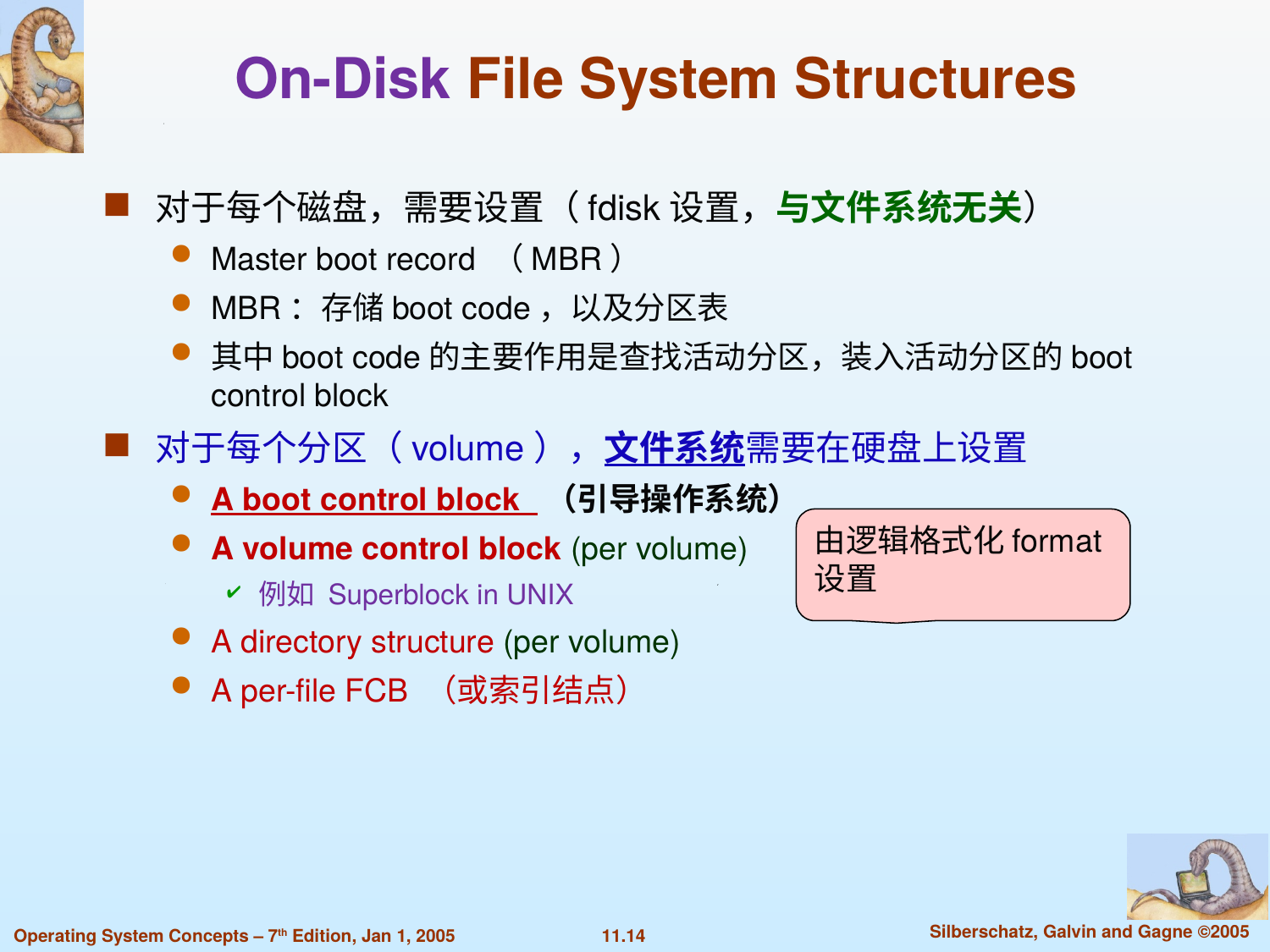

On-Disk File System Structures
对于每个磁盘，需要设置（fdisk设置，与文件系统无关）
Master boot record （MBR）
MBR：存储boot code，以及分区表
其中boot code的主要作用是查找活动分区，装入活动分区的boot  control block
对于每个分区（volume），文件系统需要在硬盘上设置
A boot control block  （引导操作系统）
A volume control block (per volume)
例如 Superblock in UNIX
A directory structure (per volume)
A per-file FCB （或索引结点）

由逻辑格式化format设置